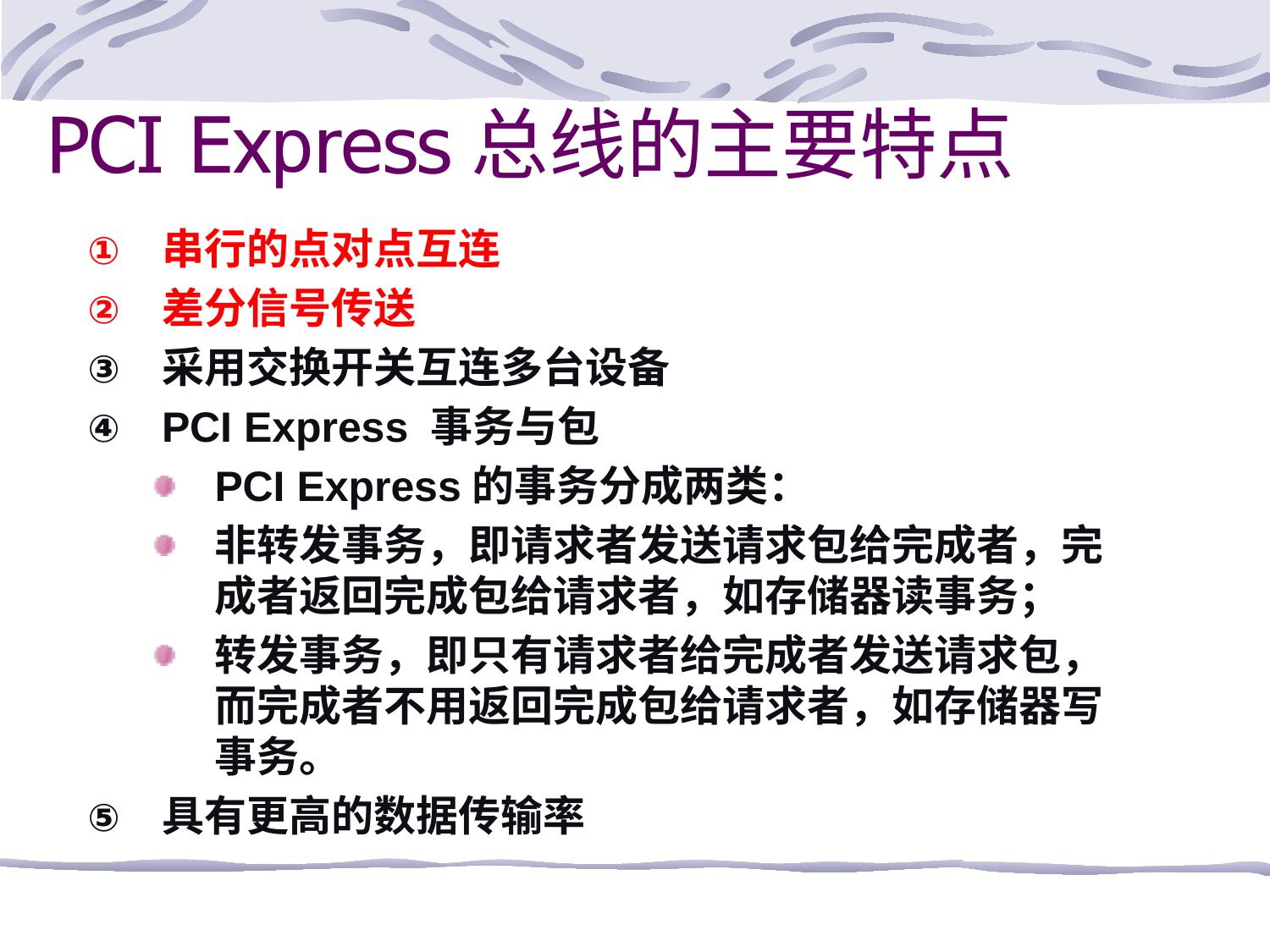

# PCI Express总线的主要特点
串行的点对点互连
差分信号传送
采用交换开关互连多台设备
PCI Express 事务与包
PCI Express的事务分成两类：
非转发事务，即请求者发送请求包给完成者，完成者返回完成包给请求者，如存储器读事务；
转发事务，即只有请求者给完成者发送请求包，而完成者不用返回完成包给请求者，如存储器写事务。
具有更高的数据传输率